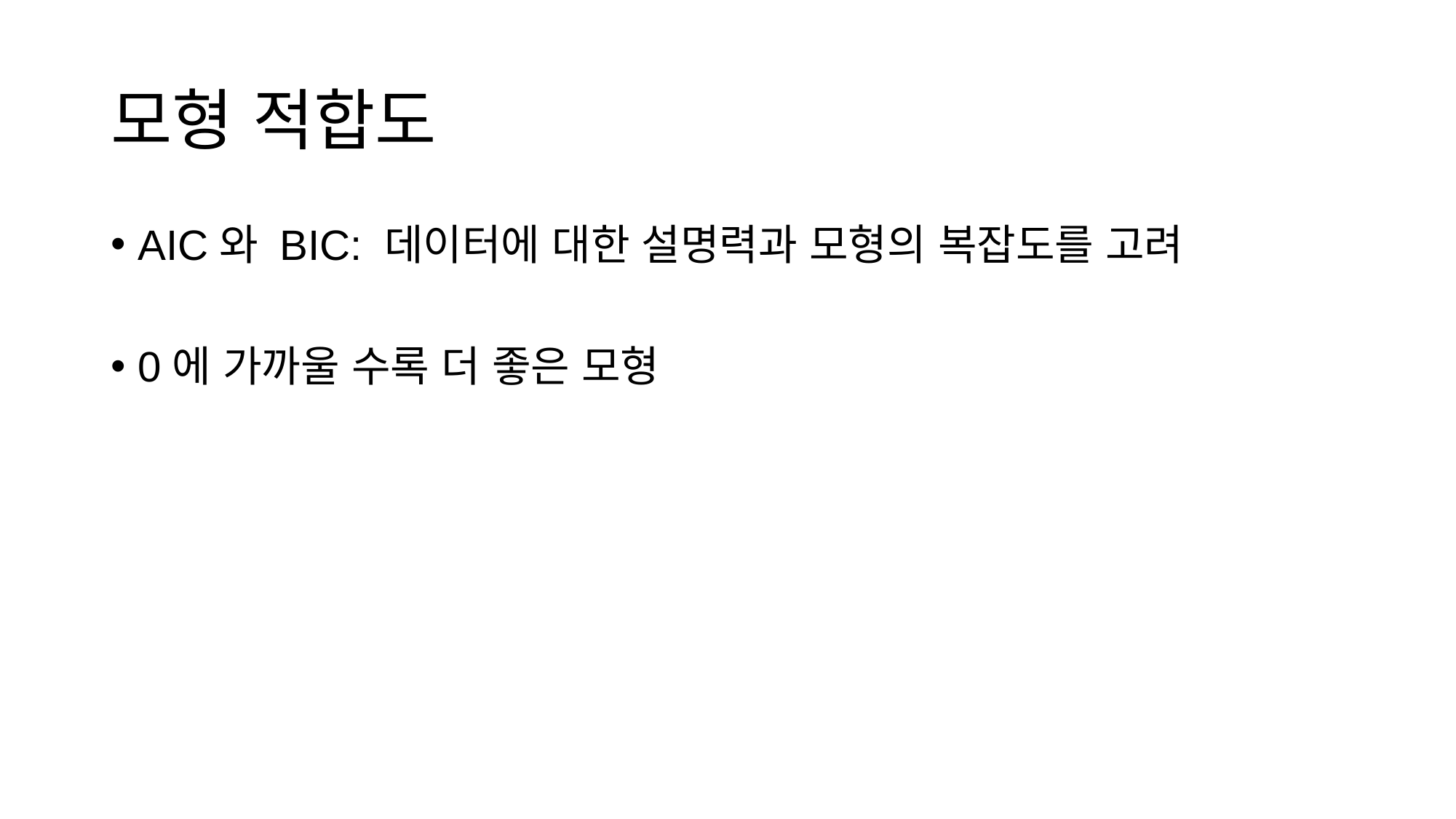

# 모형 적합도
AIC와 BIC: 데이터에 대한 설명력과 모형의 복잡도를 고려

0에 가까울 수록 더 좋은 모형